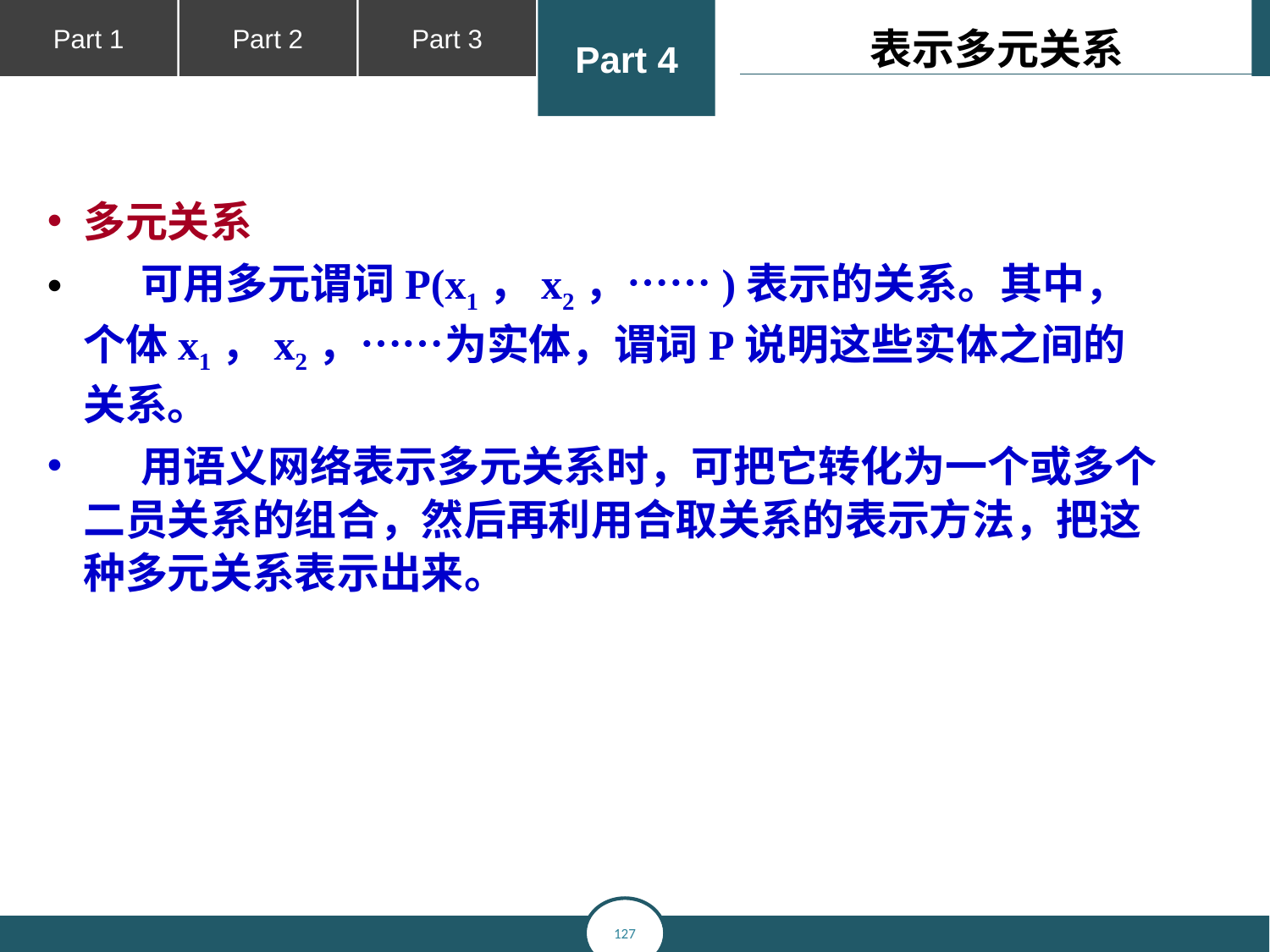

表示多元关系
多元关系
     可用多元谓词P(x1，x2，……)表示的关系。其中，个体x1，x2，……为实体，谓词P说明这些实体之间的关系。
     用语义网络表示多元关系时，可把它转化为一个或多个二员关系的组合，然后再利用合取关系的表示方法，把这种多元关系表示出来。